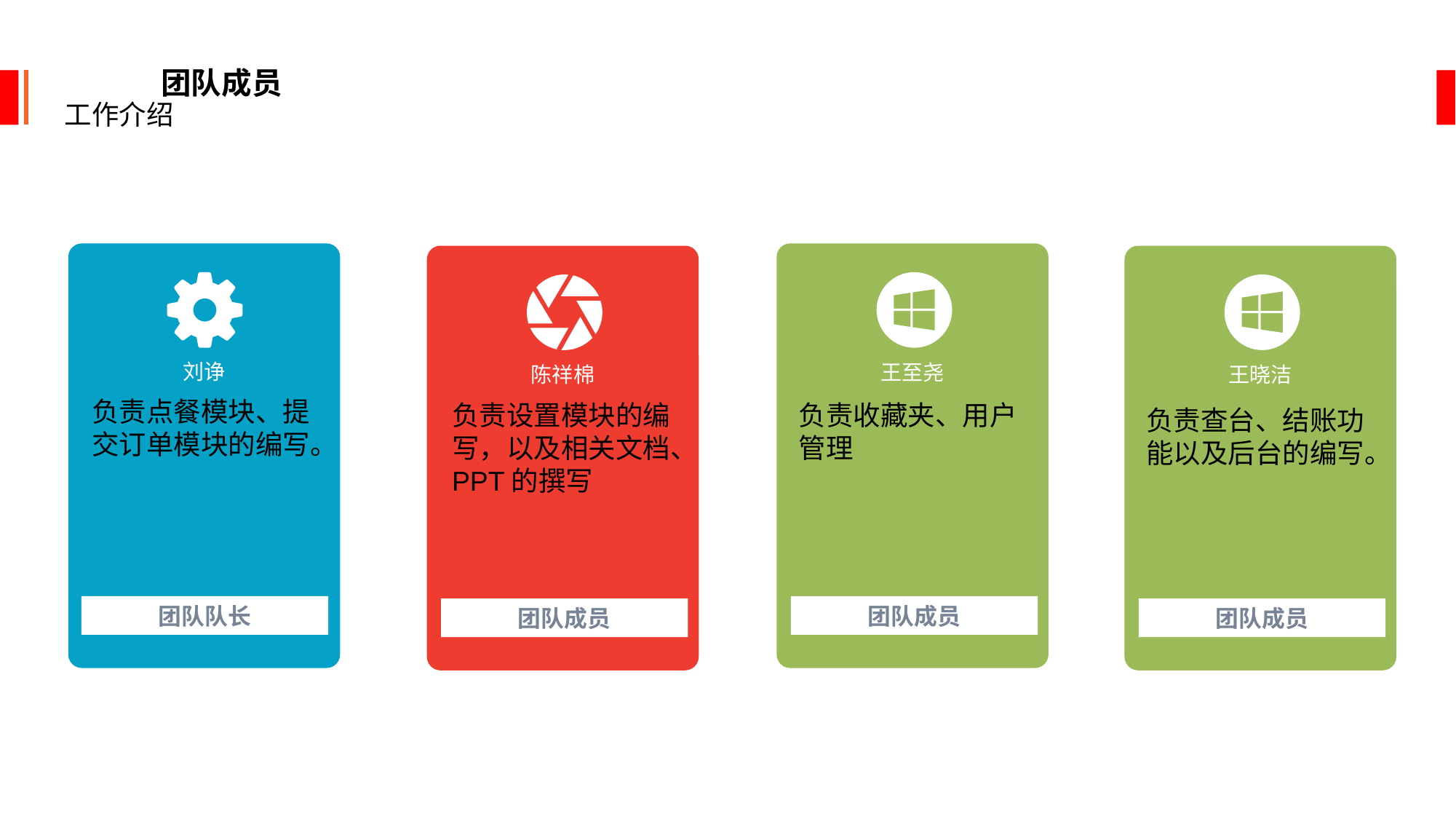

团队成员

工作介绍

刘诤
王至尧
陈祥棉
王晓洁
负责点餐模块、提交订单模块的编写。
负责设置模块的编写，以及相关文档、PPT的撰写
负责收藏夹、用户管理
负责查台、结账功能以及后台的编写。
团队队长
团队成员
团队成员
团队成员